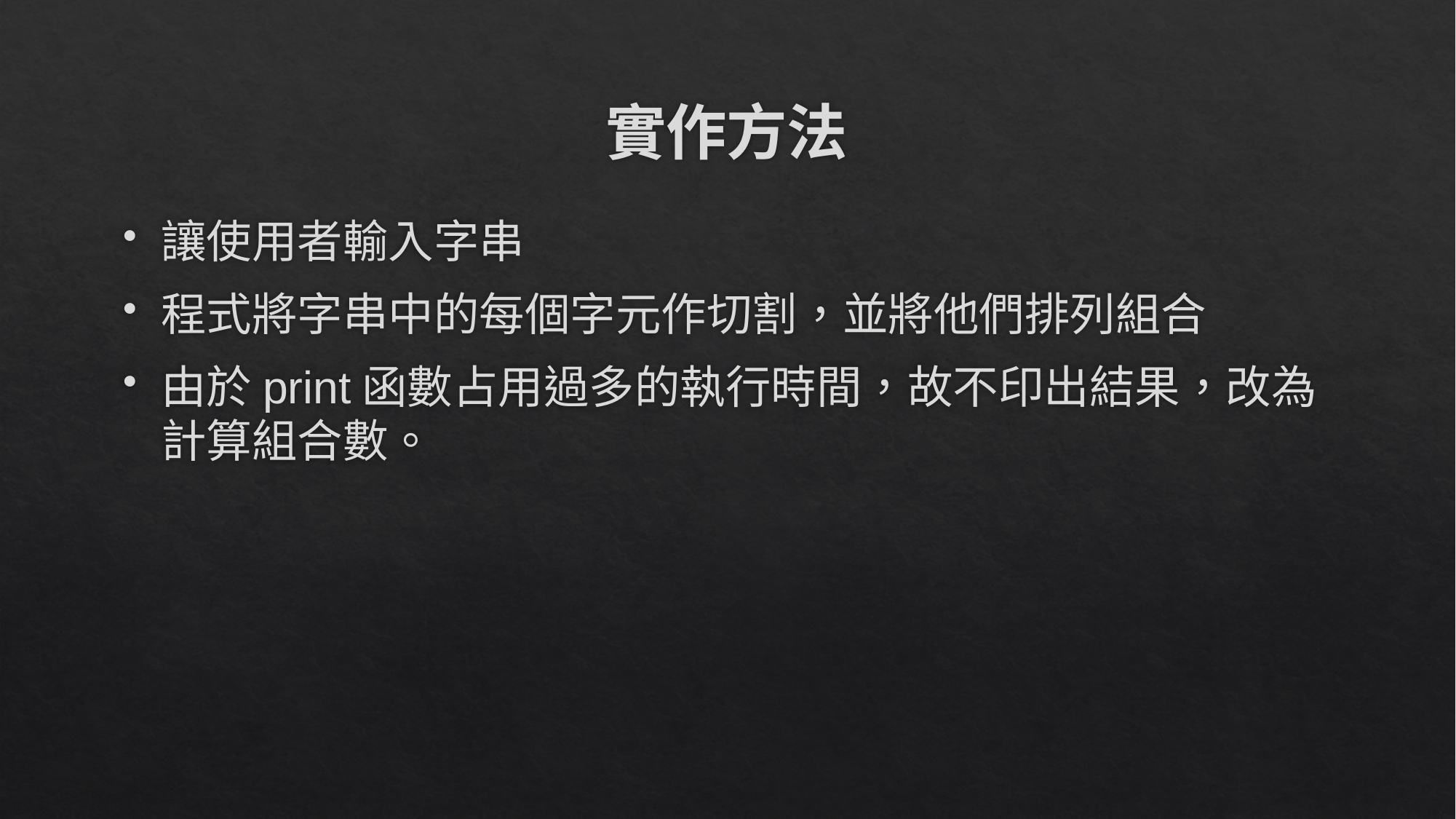

# 實作方法
讓使用者輸入字串
程式將字串中的每個字元作切割，並將他們排列組合
由於print函數占用過多的執行時間，故不印出結果，改為計算組合數。